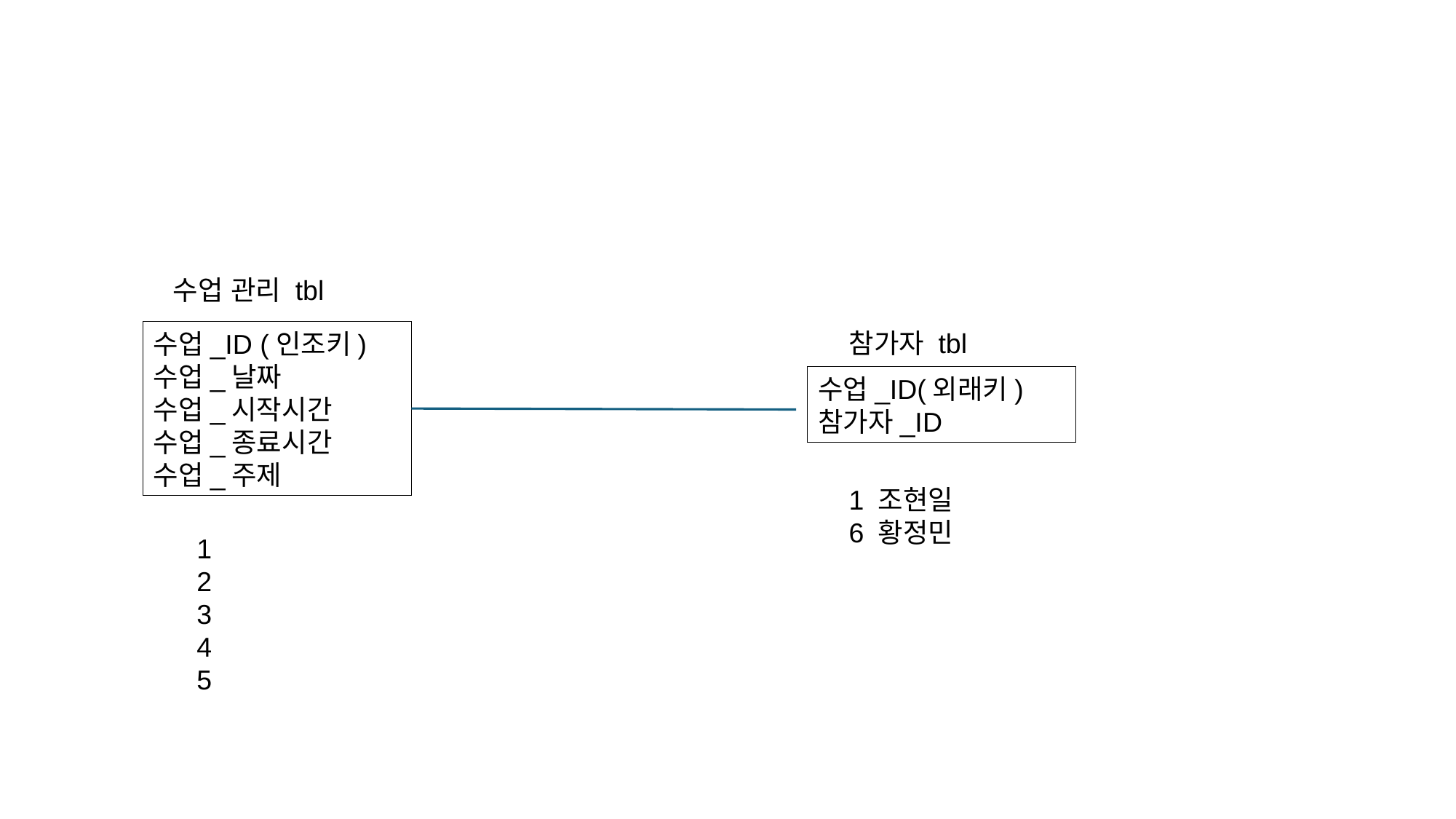

수업 관리 tbl
참가자 tbl
수업_ID (인조키)
수업_날짜
수업_시작시간
수업_종료시간
수업_주제
수업_ID(외래키)
참가자_ID
1 조현일
6 황정민

1
2
3
4
5